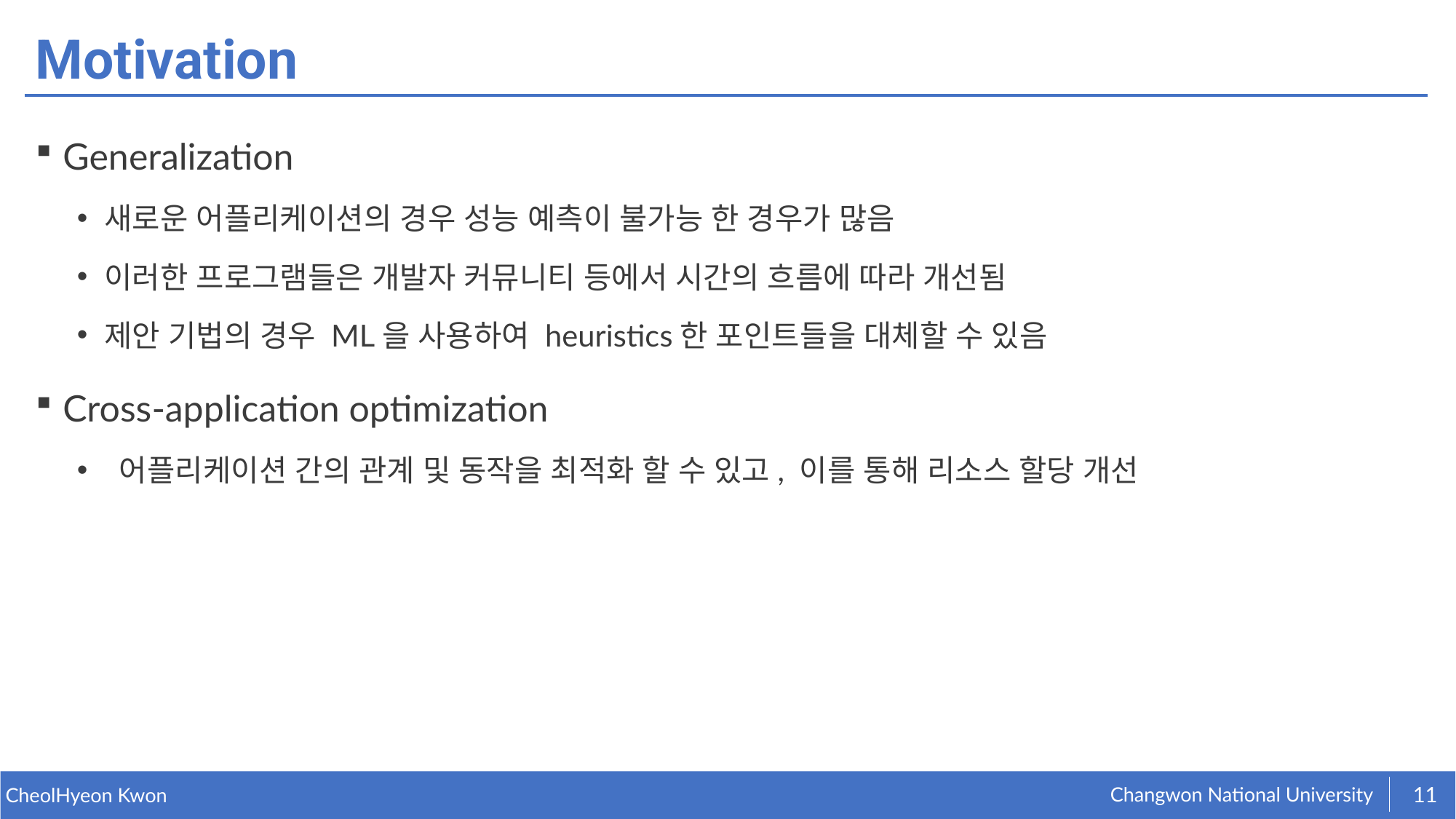

# Motivation
Generalization
새로운 어플리케이션의 경우 성능 예측이 불가능 한 경우가 많음
이러한 프로그램들은 개발자 커뮤니티 등에서 시간의 흐름에 따라 개선됨
제안 기법의 경우 ML을 사용하여 heuristics한 포인트들을 대체할 수 있음
Cross-application optimization
 어플리케이션 간의 관계 및 동작을 최적화 할 수 있고, 이를 통해 리소스 할당 개선

11